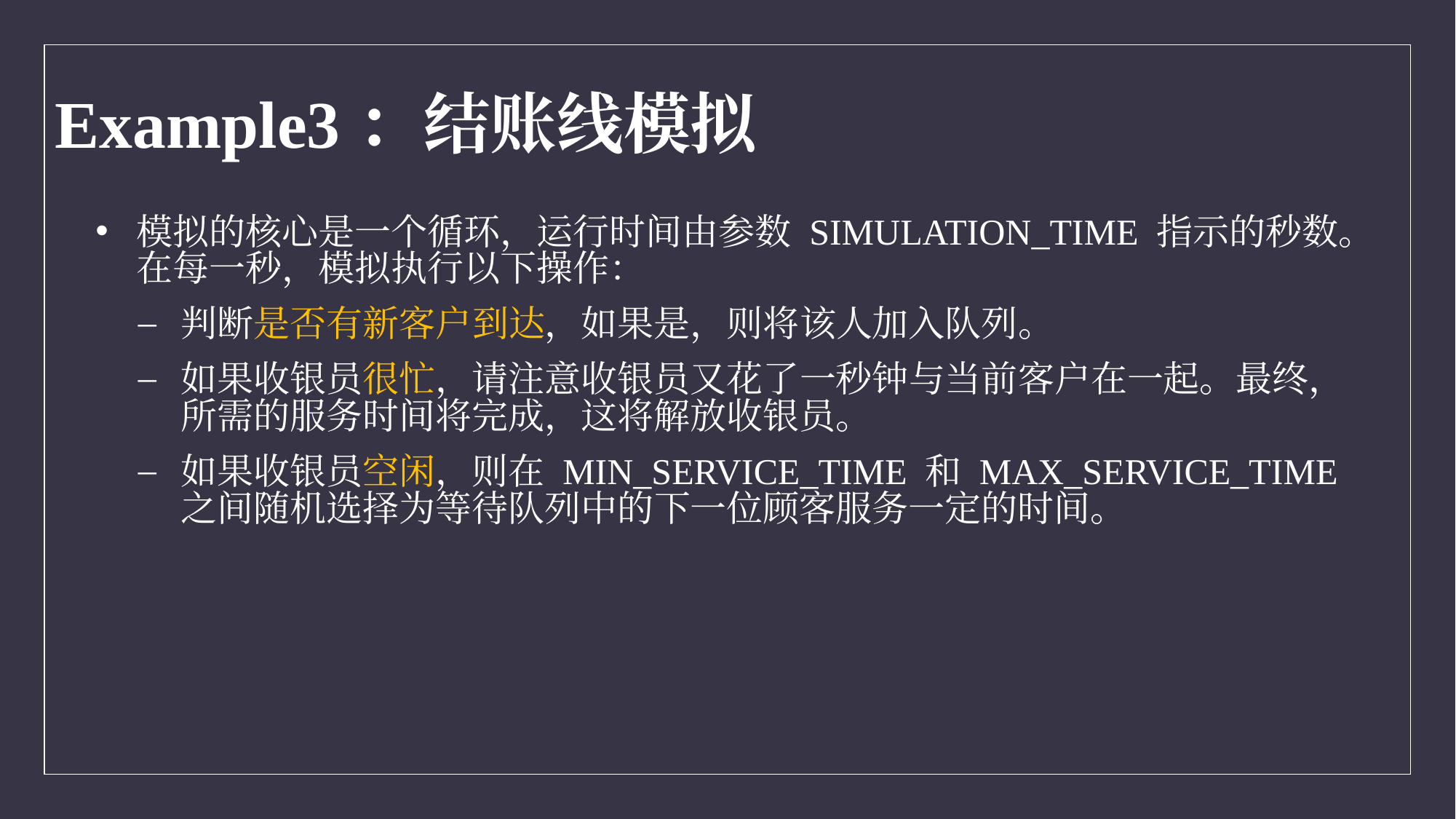

Example3：结账线模拟
模拟的核心是一个循环，运行时间由参数 SIMULATION_TIME 指示的秒数。在每一秒，模拟执行以下操作：
判断是否有新客户到达，如果是，则将该人加入队列。
如果收银员很忙，请注意收银员又花了一秒钟与当前客户在一起。最终，所需的服务时间将完成，这将解放收银员。
如果收银员空闲，则在 MIN_SERVICE_TIME 和 MAX_SERVICE_TIME 之间随机选择为等待队列中的下一位顾客服务一定的时间。